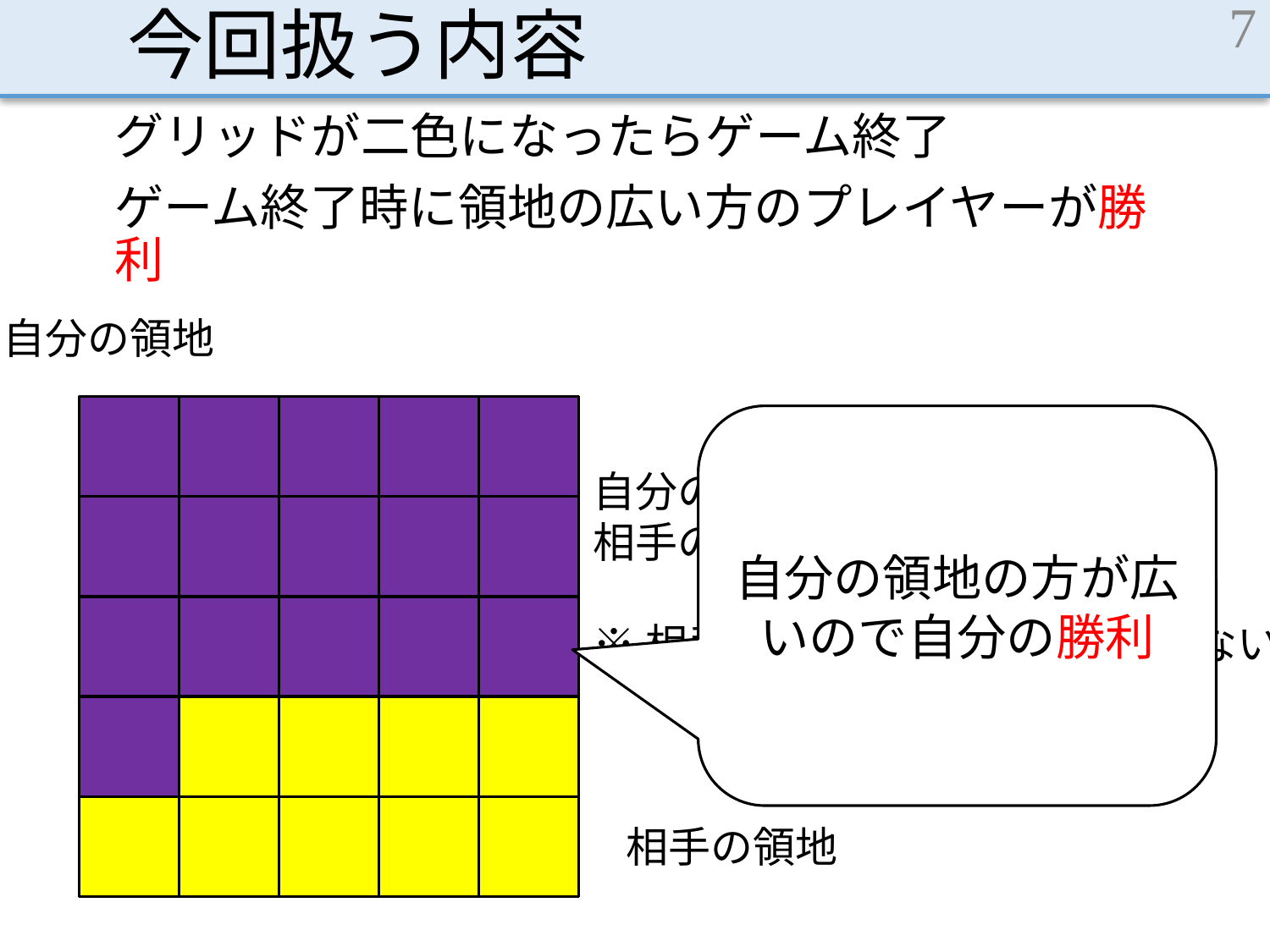

# 今回扱う内容
7
グリッドが二色になったらゲーム終了
ゲーム終了時に領地の広い方のプレイヤーが勝利
自分の領地
図とアニメーション

自分の領地の方が広いので自分の勝利
自分の領地：左上
相手の領地：右下

※相手の色に変えることはできない

相手の領地